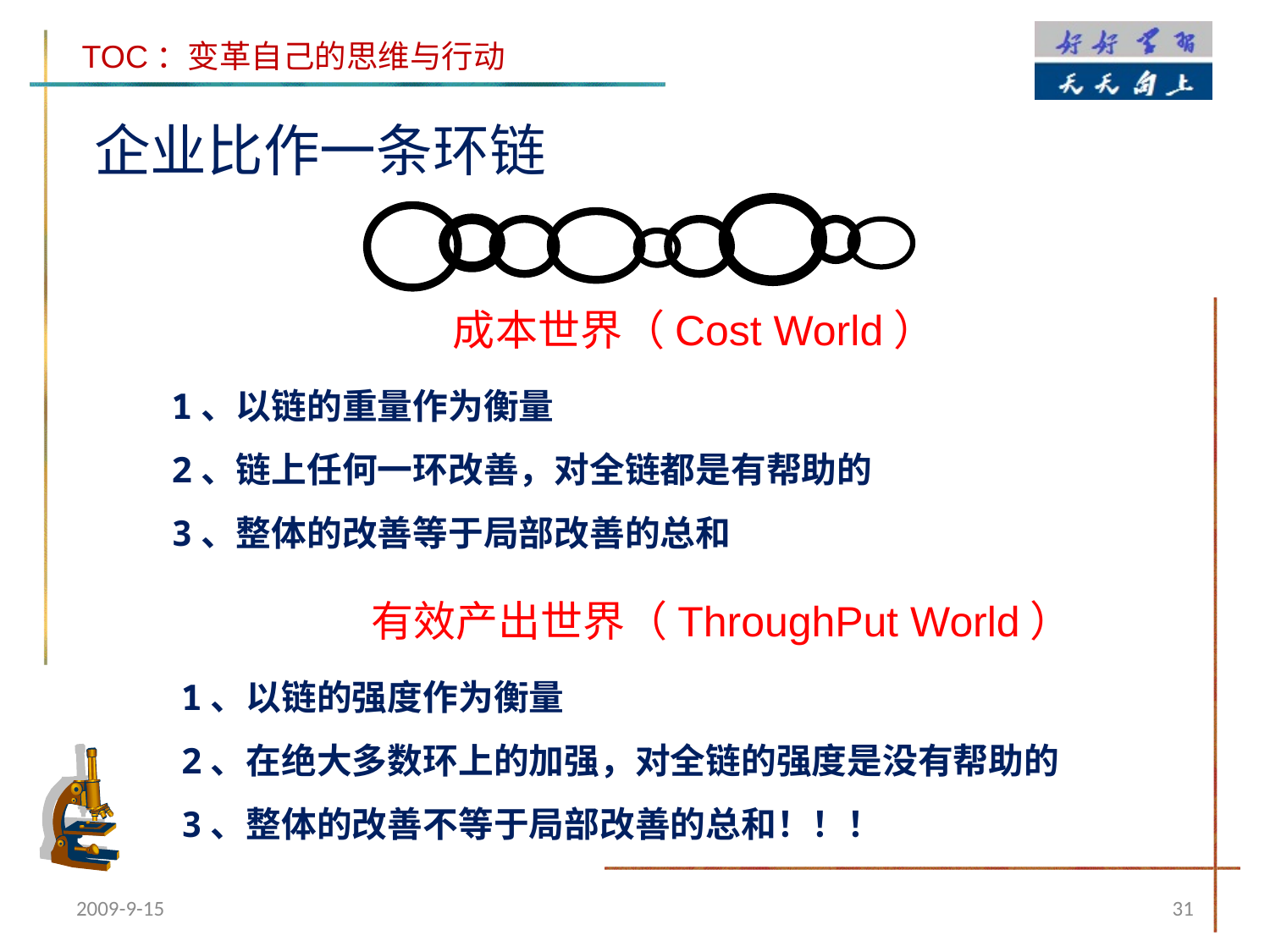

企业比作一条环链

成本世界（Cost World）
1、以链的重量作为衡量
2、链上任何一环改善，对全链都是有帮助的
3、整体的改善等于局部改善的总和
有效产出世界（ThroughPut World）
1、以链的强度作为衡量
2、在绝大多数环上的加强，对全链的强度是没有帮助的
3、整体的改善不等于局部改善的总和！！！
2009-9-15
31